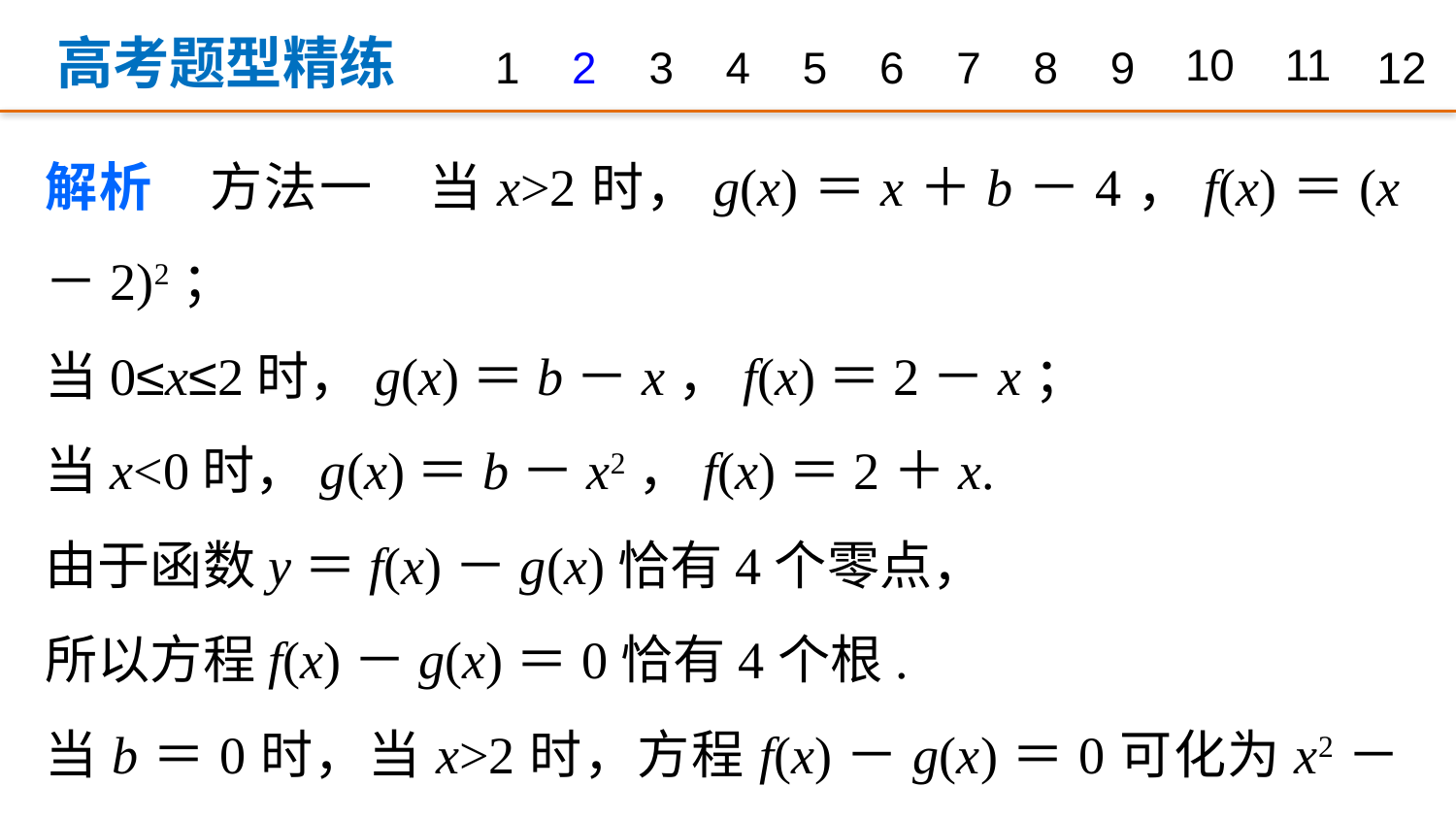

高考题型精练
1
2
3
4
5
6
7
8
9
10
11
12
解析　方法一　当x>2时，g(x)＝x＋b－4，f(x)＝(x－2)2；
当0≤x≤2时，g(x)＝b－x，f(x)＝2－x；
当x<0时，g(x)＝b－x2，f(x)＝2＋x.
由于函数y＝f(x)－g(x)恰有4个零点，
所以方程f(x)－g(x)＝0恰有4个根.
当b＝0时，当x>2时，方程f(x)－g(x)＝0可化为x2－5x＋8＝0，无解；